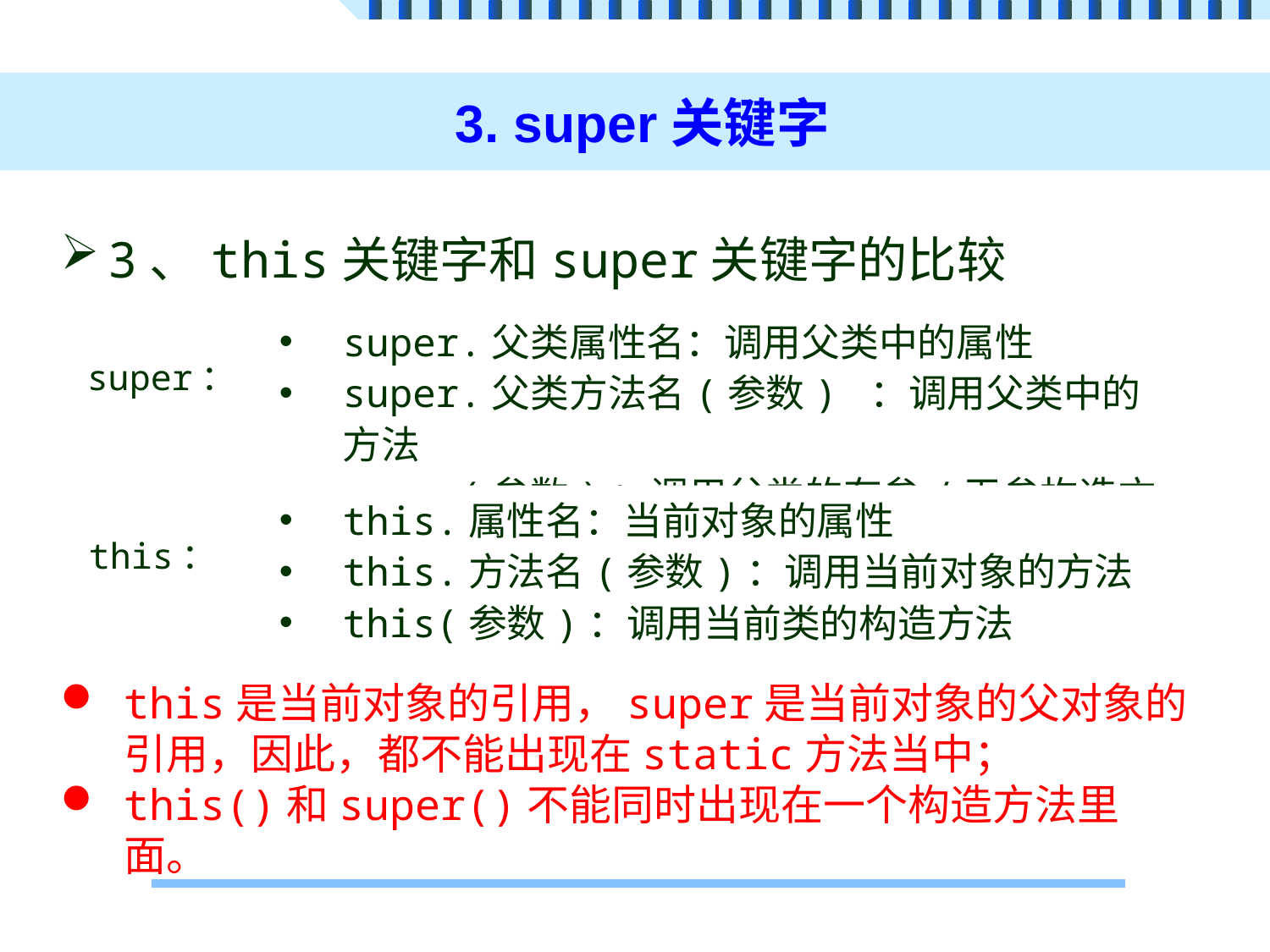

# 3. super关键字
3、this关键字和super关键字的比较
super.父类属性名：调用父类中的属性
super.父类方法名(参数) ：调用父类中的方法
super(参数)：调用父类的有参/无参构造方法
super：
this.属性名：当前对象的属性
this.方法名(参数)：调用当前对象的方法
this(参数)：调用当前类的构造方法
this：
this是当前对象的引用，super是当前对象的父对象的引用，因此，都不能出现在static方法当中；
this()和super()不能同时出现在一个构造方法里面。